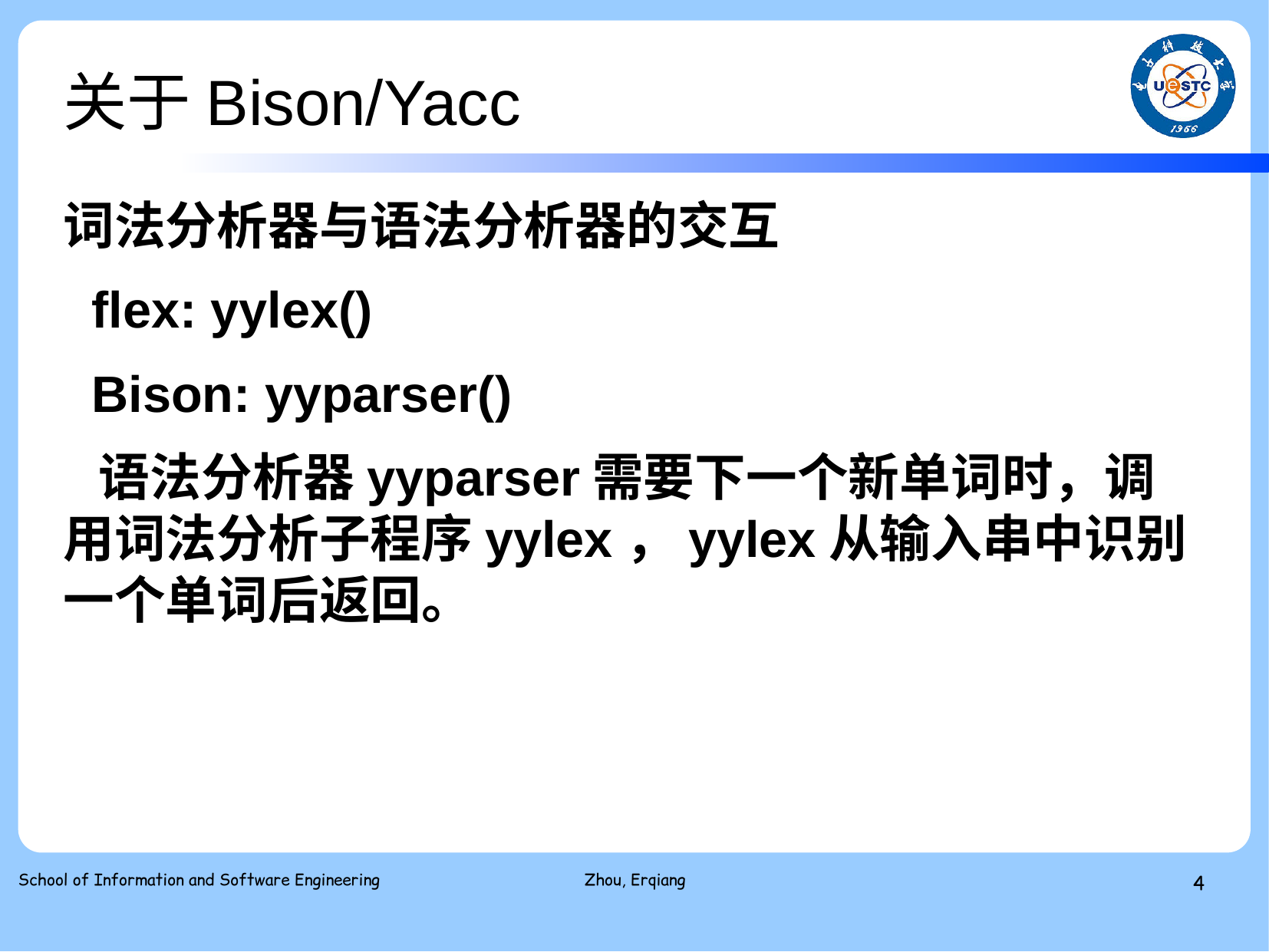

关于Bison/Yacc
# 词法分析器与语法分析器的交互
  flex: yylex()
  Bison: yyparser()
  语法分析器yyparser需要下一个新单词时，调用词法分析子程序yylex，yylex从输入串中识别一个单词后返回。

School of Information and Software Engineering
Zhou, Erqiang
4